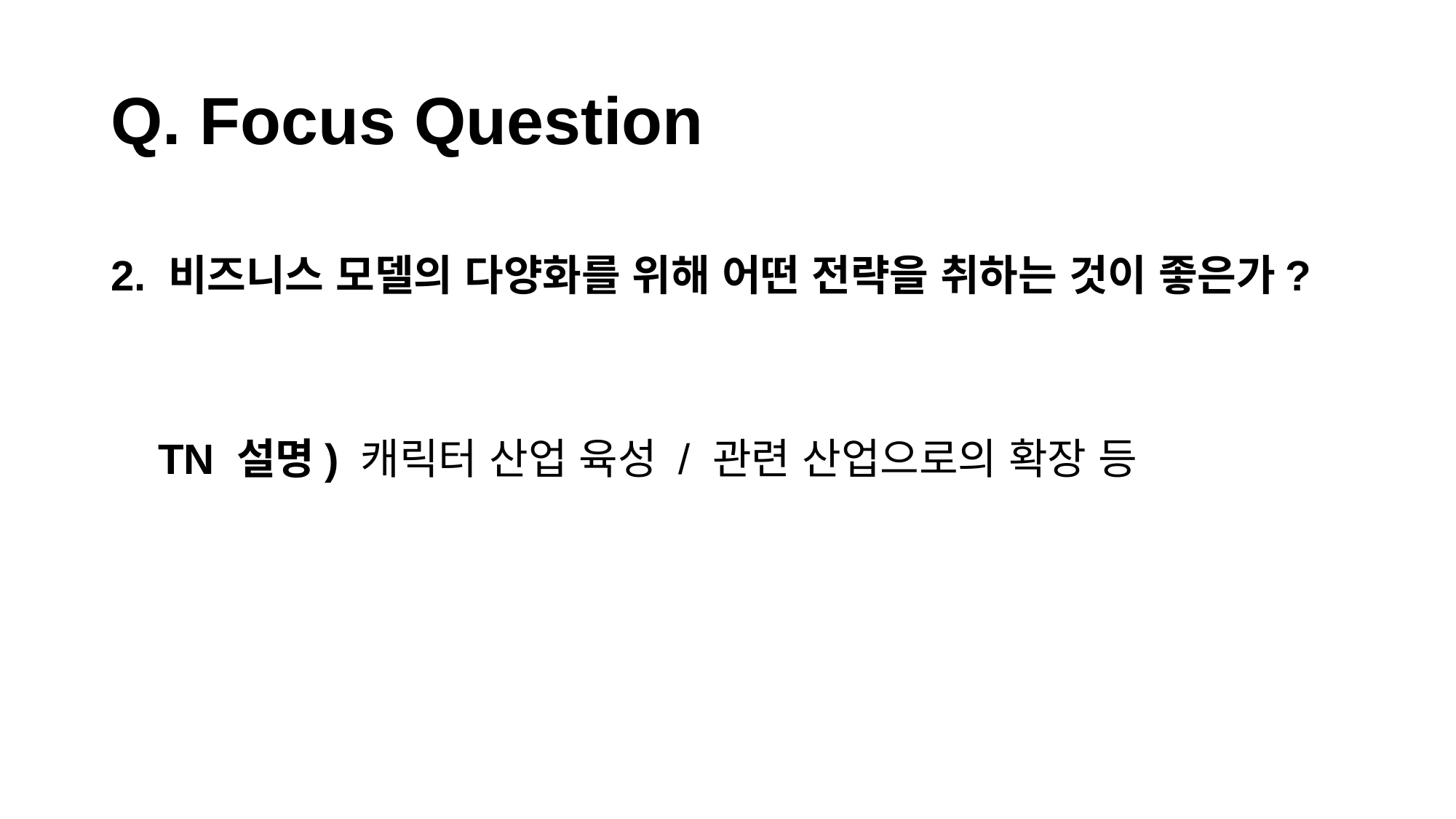

# Q. Focus Question
2. 비즈니스 모델의 다양화를 위해 어떤 전략을 취하는 것이 좋은가?

    TN 설명) 캐릭터 산업 육성 / 관련 산업으로의 확장 등